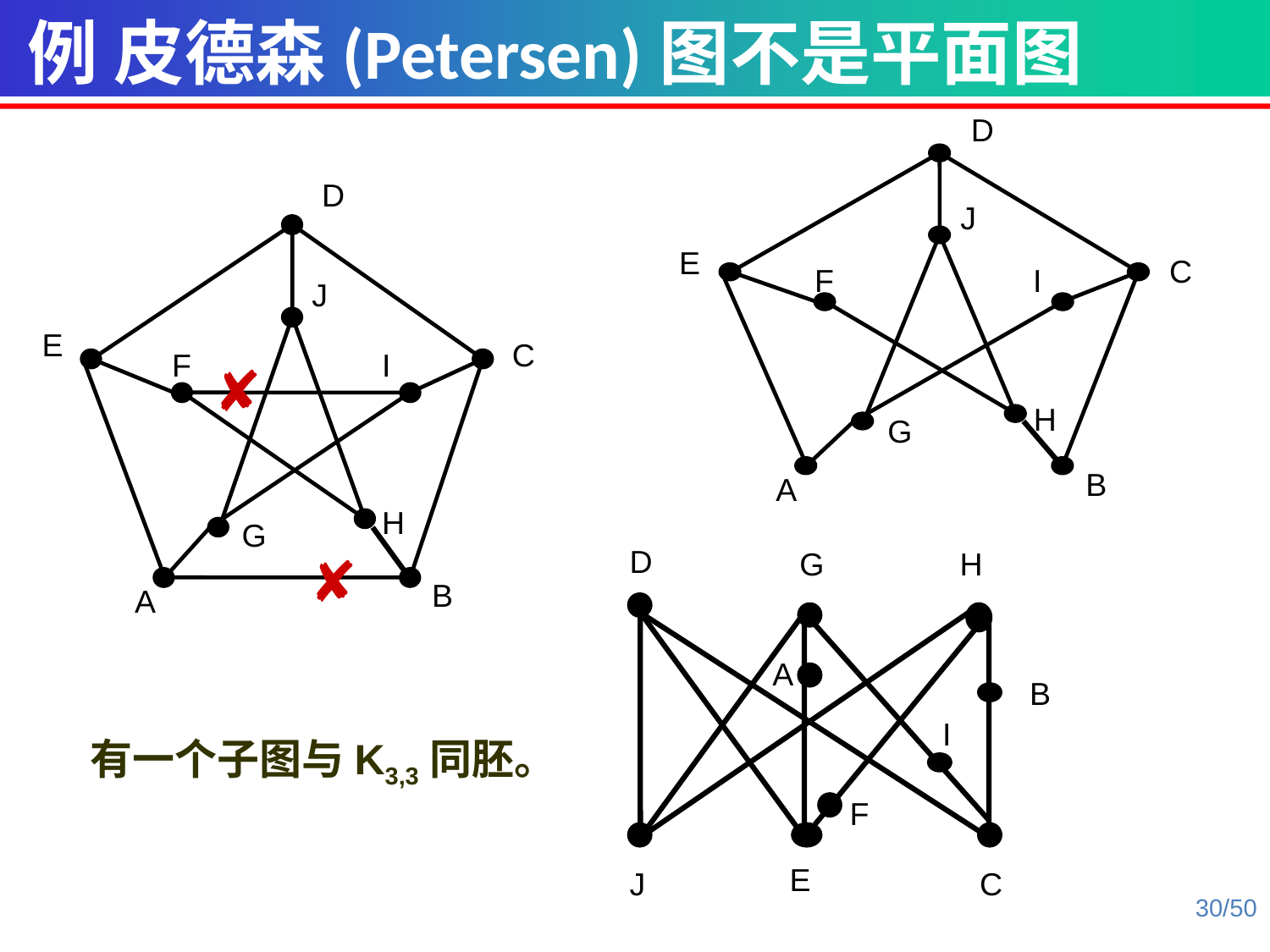

例 皮德森(Petersen)图不是平面图
D

J

E
C
F
I

H
G

B

A
D

J

E
C
F
I

H
G

B

A

✘
D
G
H

A

B

I

F

E
J
C
✘
有一个子图与K3,3同胚。
30/50